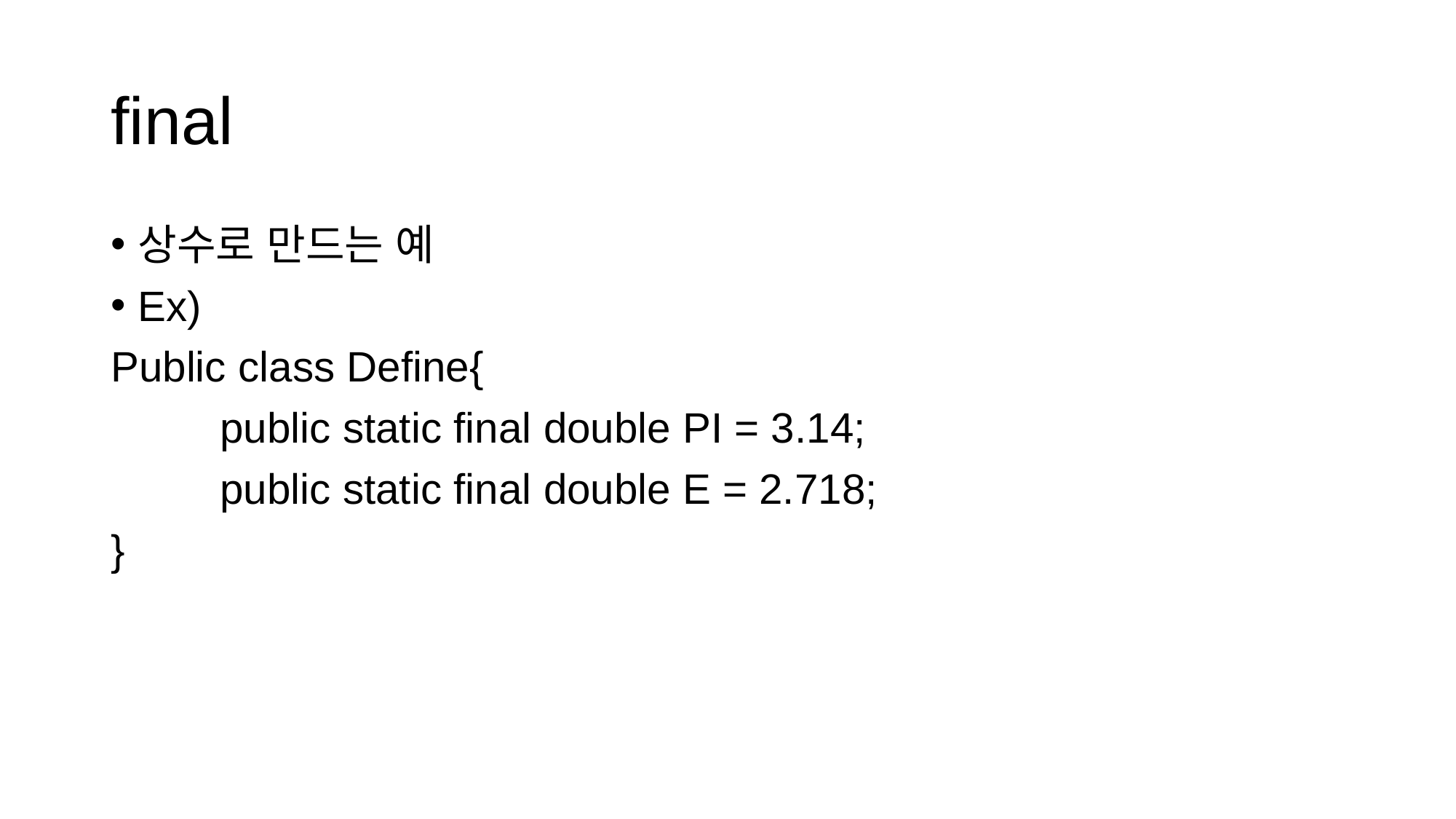

# final
상수로 만드는 예
Ex)
Public class Define{
	public static final double PI = 3.14;
	public static final double E = 2.718;
}